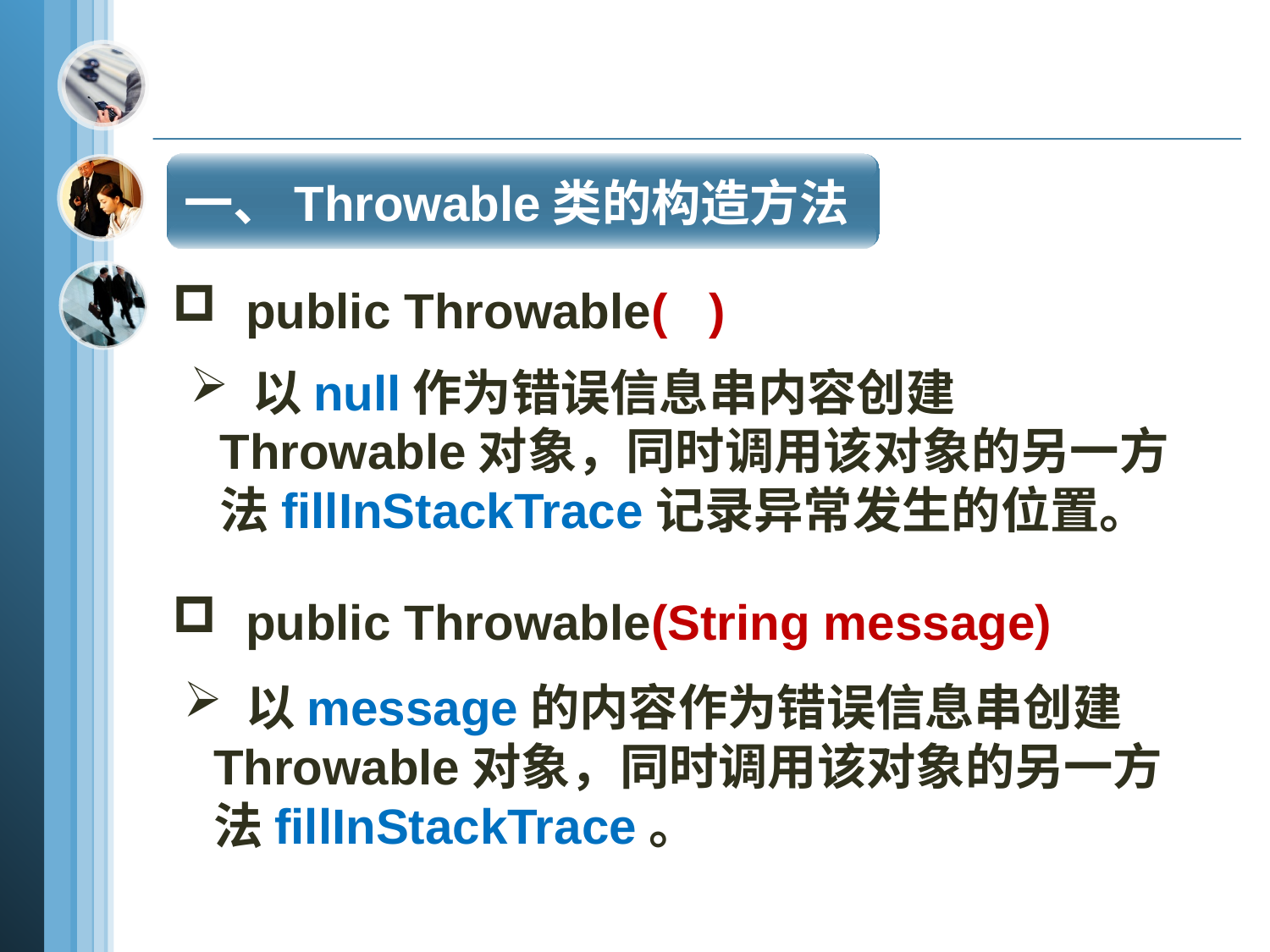

一、Throwable类的构造方法

  public Throwable(   )
 以null作为错误信息串内容创建Throwable对象，同时调用该对象的另一方法fillInStackTrace记录异常发生的位置。
  public Throwable(String message)
 以message的内容作为错误信息串创建Throwable对象，同时调用该对象的另一方法fillInStackTrace。